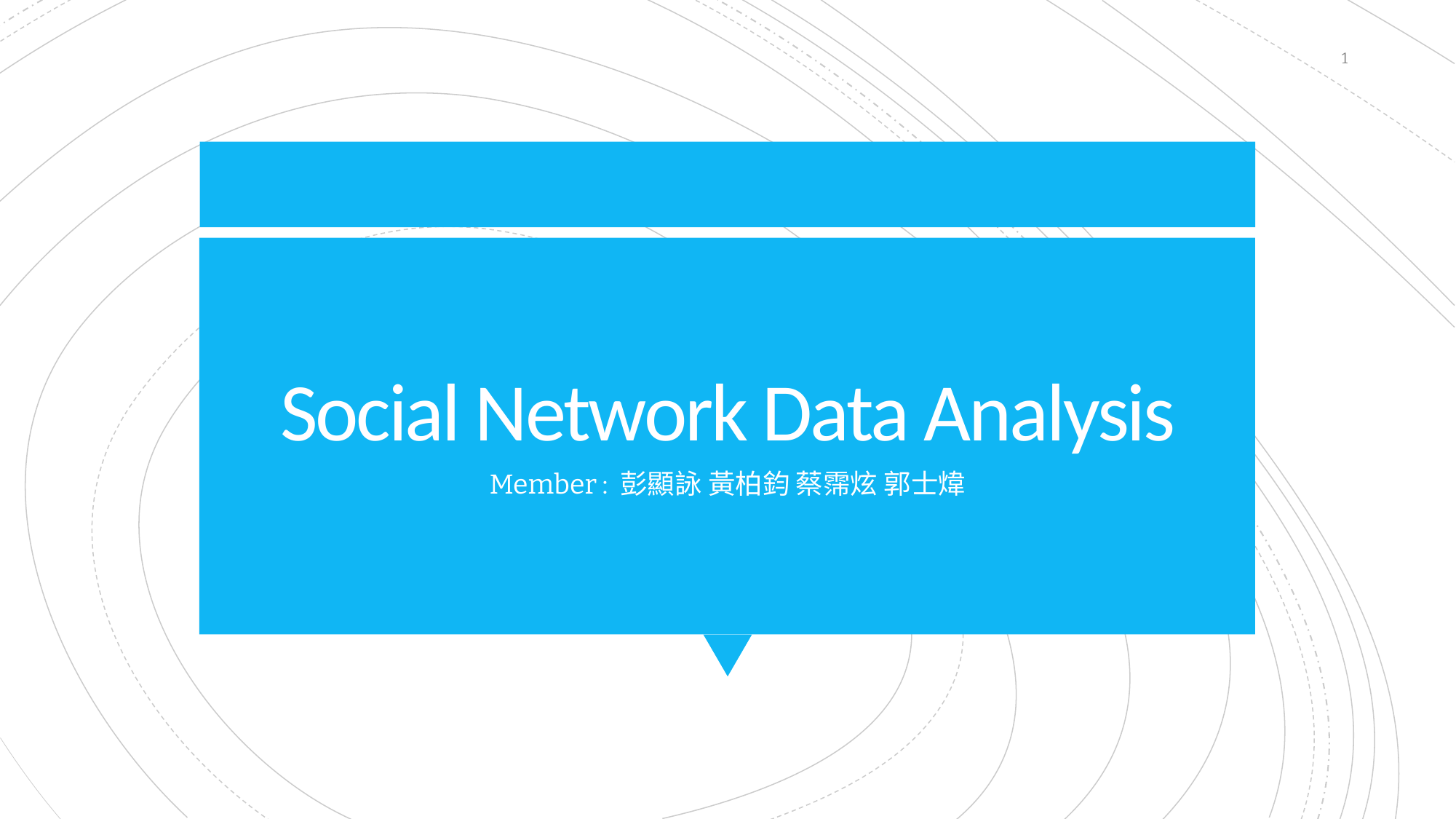

1
# Social Network Data Analysis
Member : 彭顯詠 黃柏鈞 蔡霈炫 郭士煒